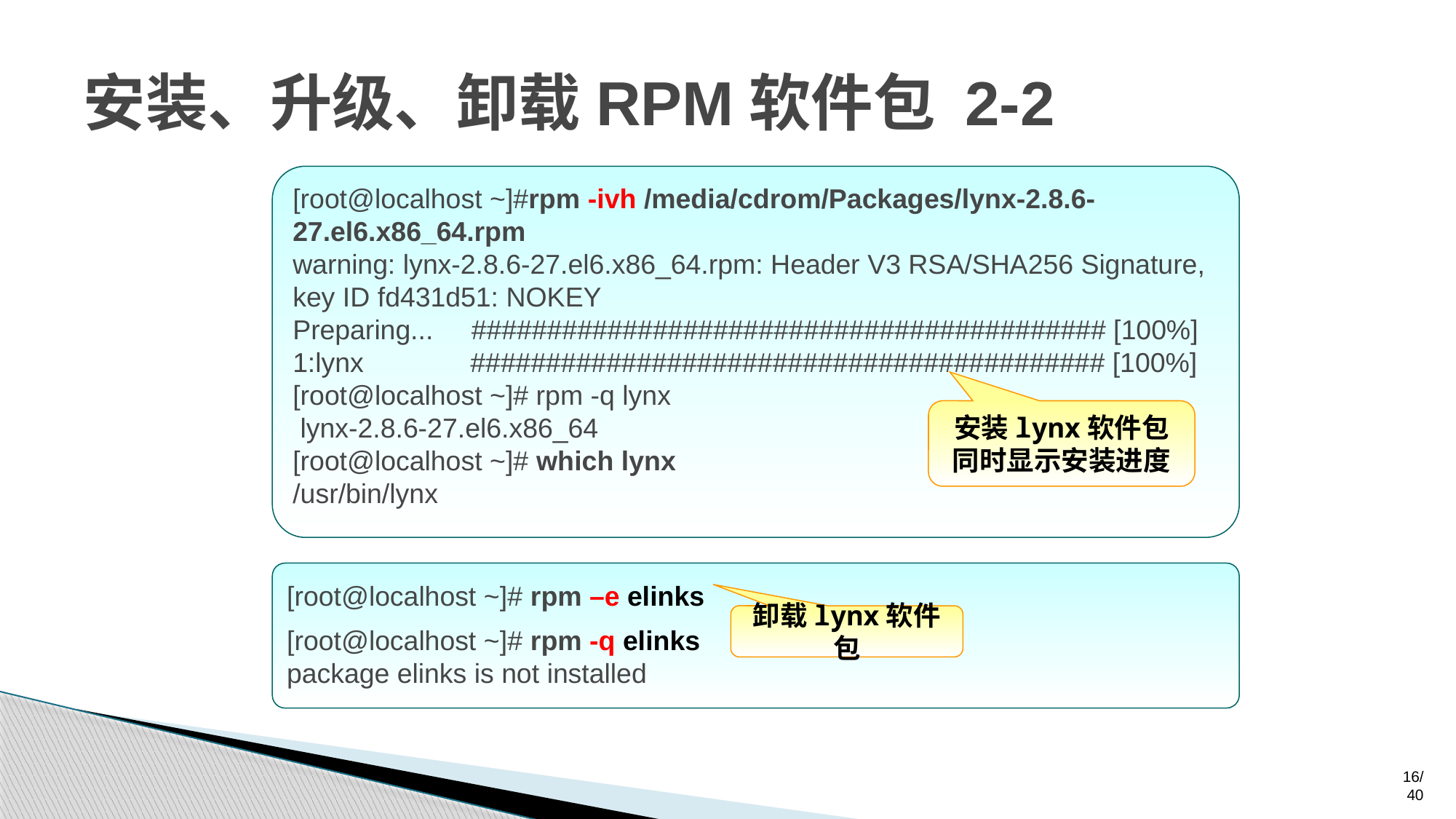

# 安装、升级、卸载RPM软件包 2-2
[root@localhost ~]#rpm -ivh /media/cdrom/Packages/lynx-2.8.6-27.el6.x86_64.rpm
warning: lynx-2.8.6-27.el6.x86_64.rpm: Header V3 RSA/SHA256 Signature, key ID fd431d51: NOKEY
Preparing...     ########################################## [100%]
1:lynx              ########################################## [100%]
[root@localhost ~]# rpm -q lynx
 lynx-2.8.6-27.el6.x86_64
[root@localhost ~]# which lynx
/usr/bin/lynx

安装lynx软件包同时显示安装进度
[root@localhost ~]# rpm –e elinks
[root@localhost ~]# rpm -q elinks
package elinks is not installed
卸载lynx软件包
16/40